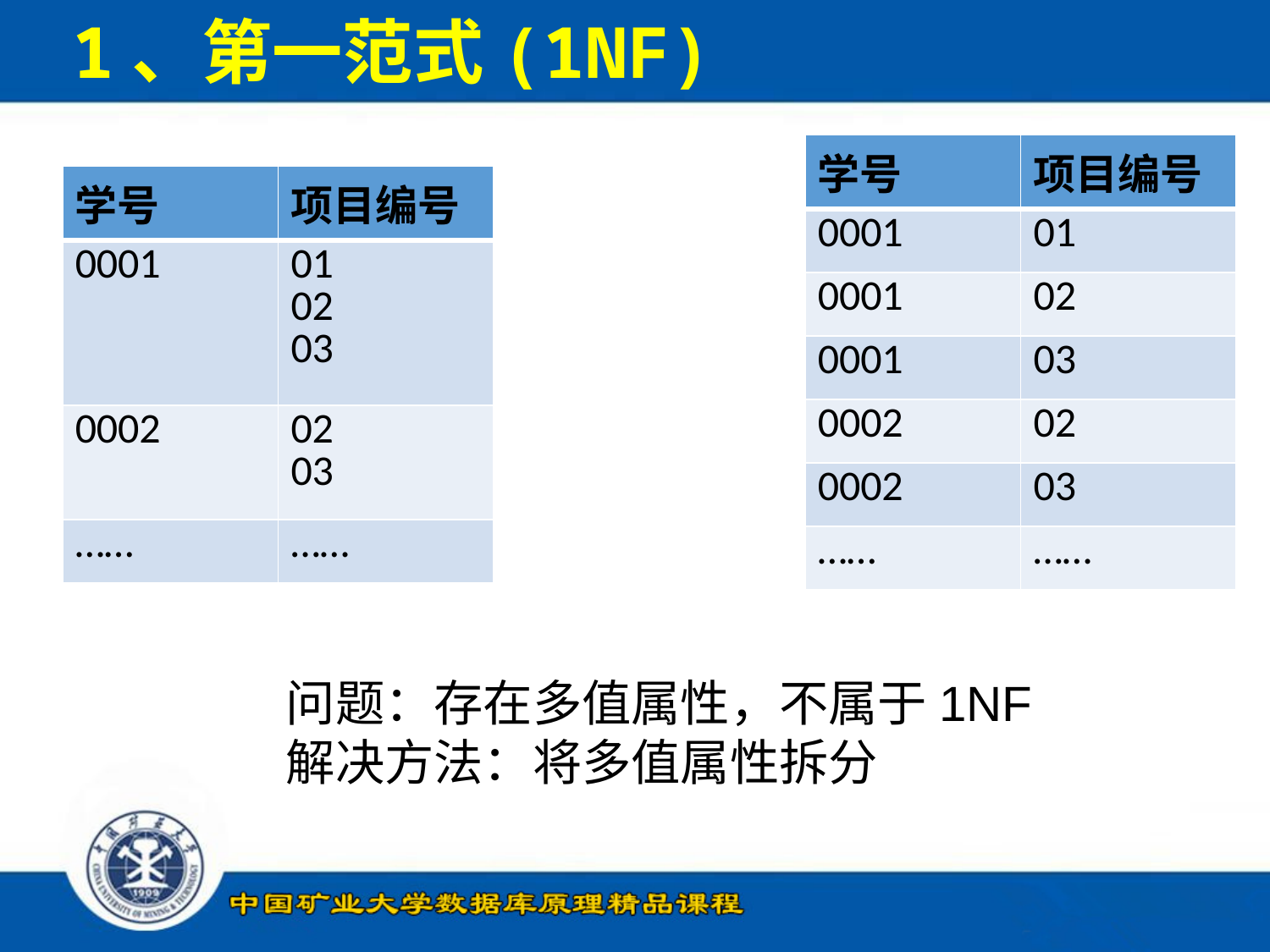

# 1、第一范式(1NF)
| 学号 | 项目编号 |
| --- | --- |
| 0001 | 01 |
| 0001 | 02 |
| 0001 | 03 |
| 0002 | 02 |
| 0002 | 03 |
| …… | …… |
| 学号 | 项目编号 |
| --- | --- |
| 0001 | 01 02 03 |
| 0002 | 02 03 |
| …… | …… |
问题：存在多值属性，不属于1NF
解决方法：将多值属性拆分